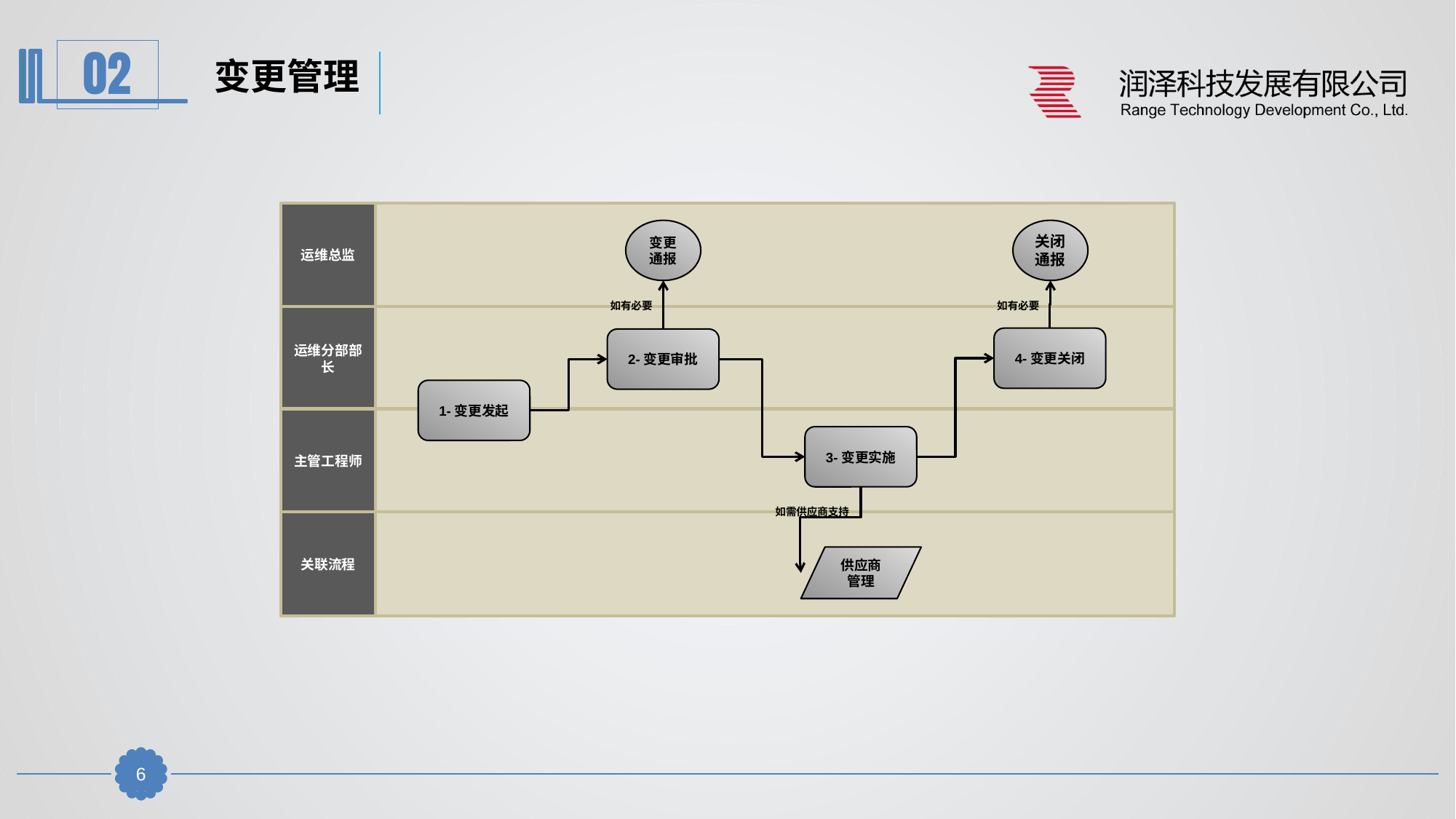

变更管理
运维总监

运维分部部长

主管工程师

关联流程

变更通报
关闭通报
如有必要
如有必要
4-变更关闭
2-变更审批
1-变更发起
3-变更实施
如需供应商支持
供应商管理
6